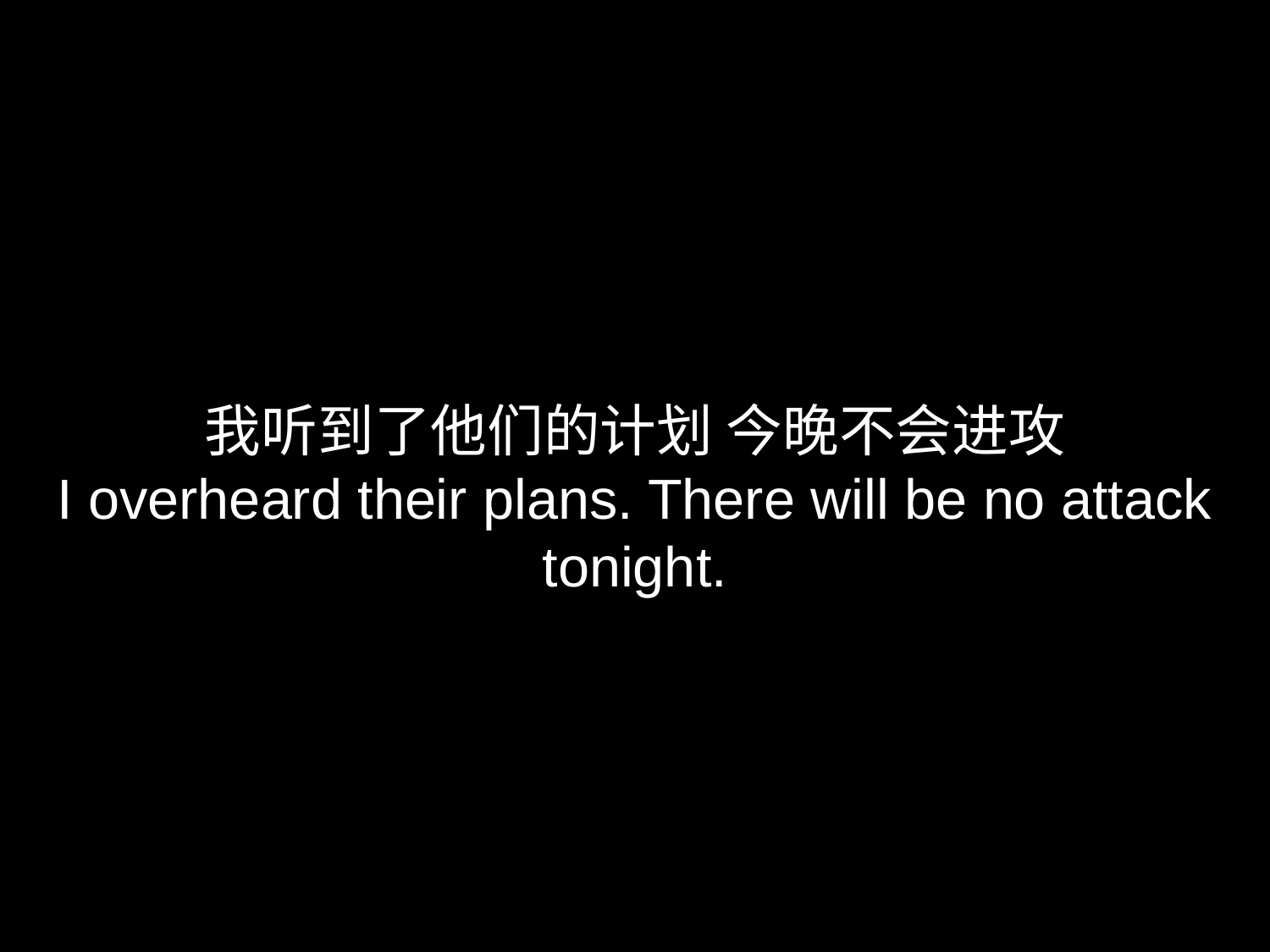

我听到了他们的计划 今晚不会进攻
I overheard their plans. There will be no attack tonight.